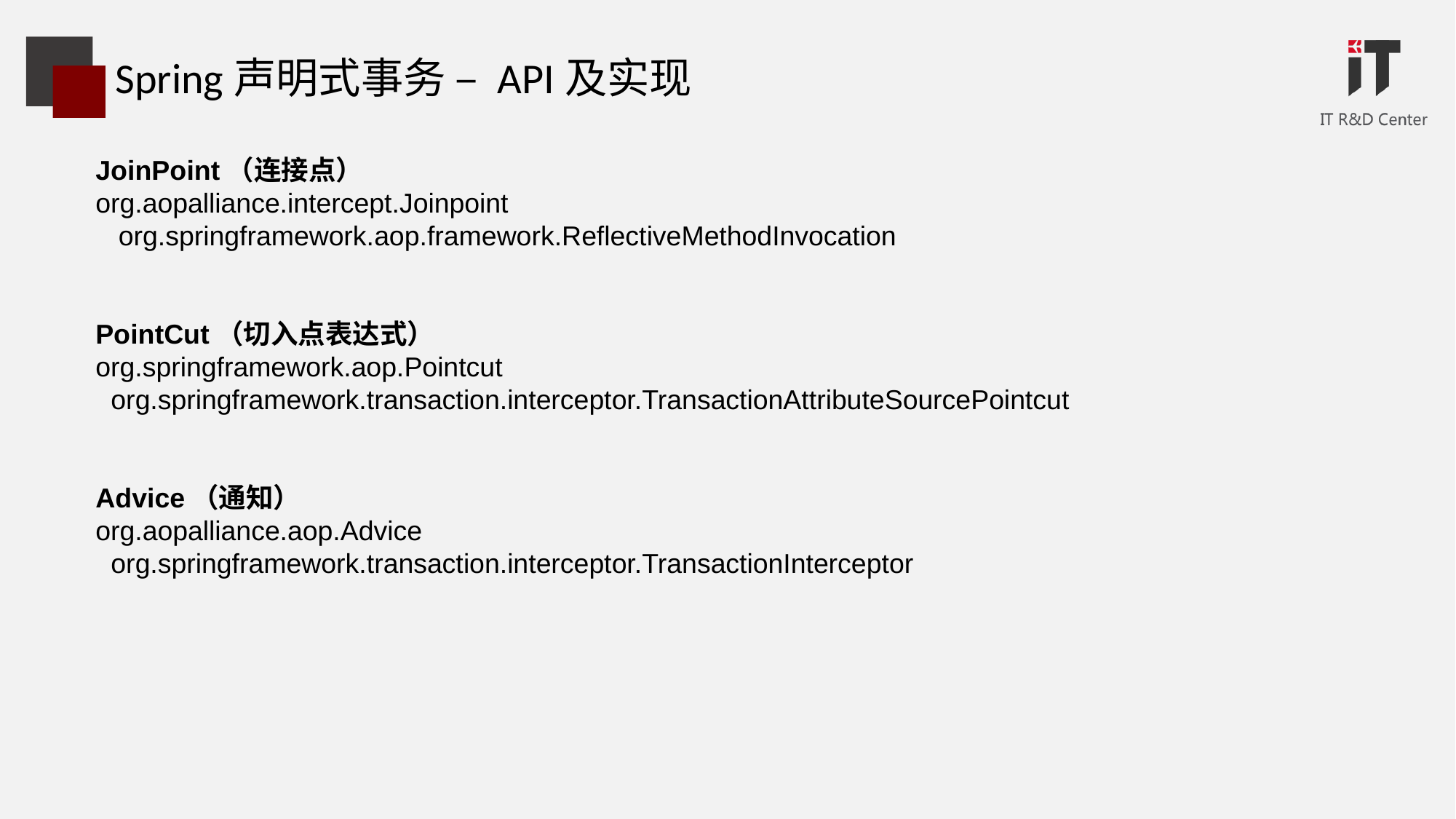

# Spring声明式事务 – API及实现
JoinPoint（连接点）
org.aopalliance.intercept.Joinpoint
   org.springframework.aop.framework.ReflectiveMethodInvocation

PointCut（切入点表达式）
org.springframework.aop.Pointcut
  org.springframework.transaction.interceptor.TransactionAttributeSourcePointcut

Advice（通知）
org.aopalliance.aop.Advice
  org.springframework.transaction.interceptor.TransactionInterceptor